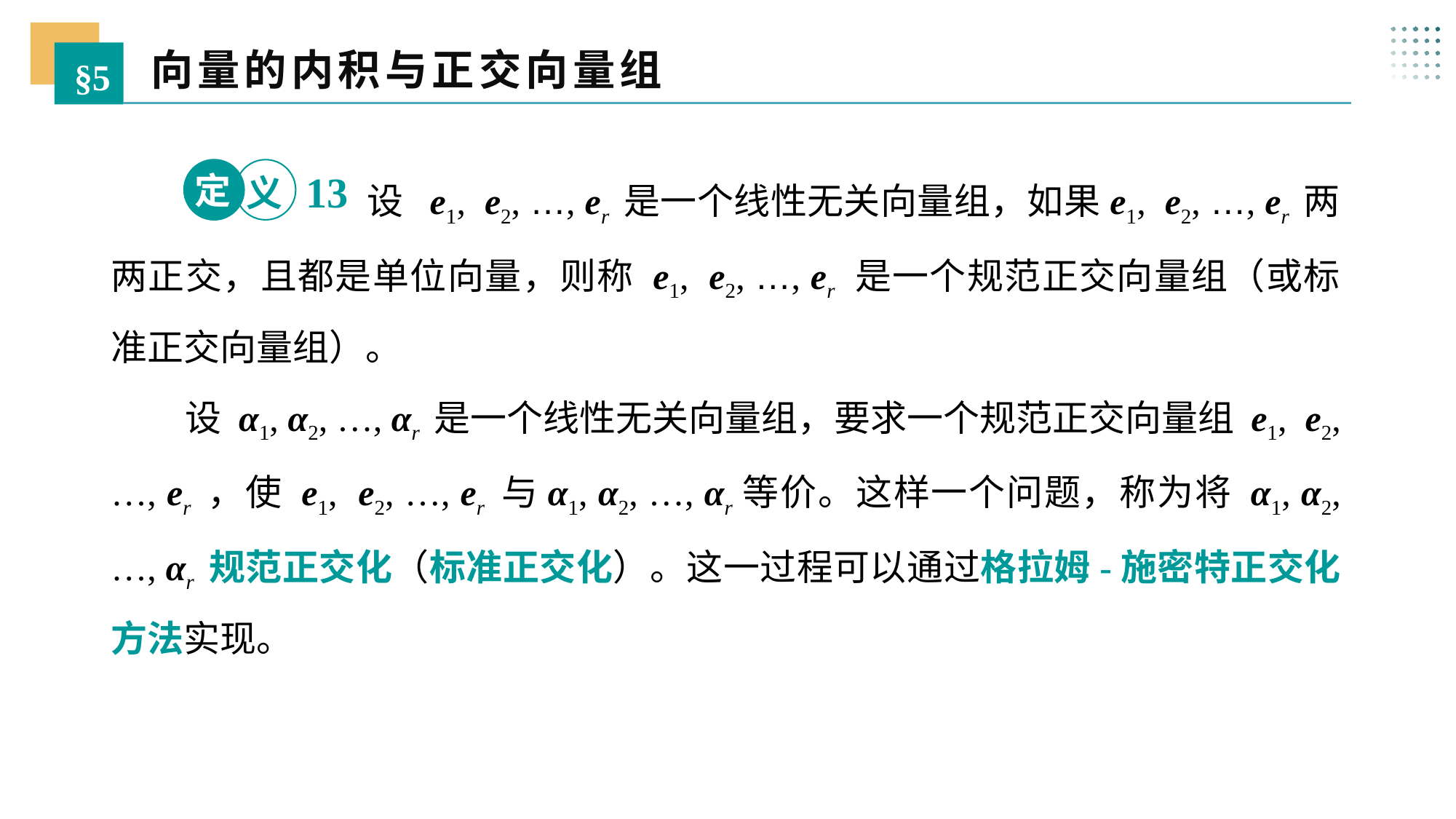

向量的内积与正交向量组
§5
                             设  e1,  e2, …, er 是一个线性无关向量组，如果e1,  e2, …, er 两两正交，且都是单位向量，则称 e1,  e2, …, er 是一个规范正交向量组（或标准正交向量组）。

定

13
义
        设 α1, α2, …, αr 是一个线性无关向量组，要求一个规范正交向量组 e1,  e2, …, er ，使 e1,  e2, …, er 与α1, α2, …, αr等价。这样一个问题，称为将 α1, α2, …, αr 规范正交化（标准正交化）。这一过程可以通过格拉姆-施密特正交化方法实现。